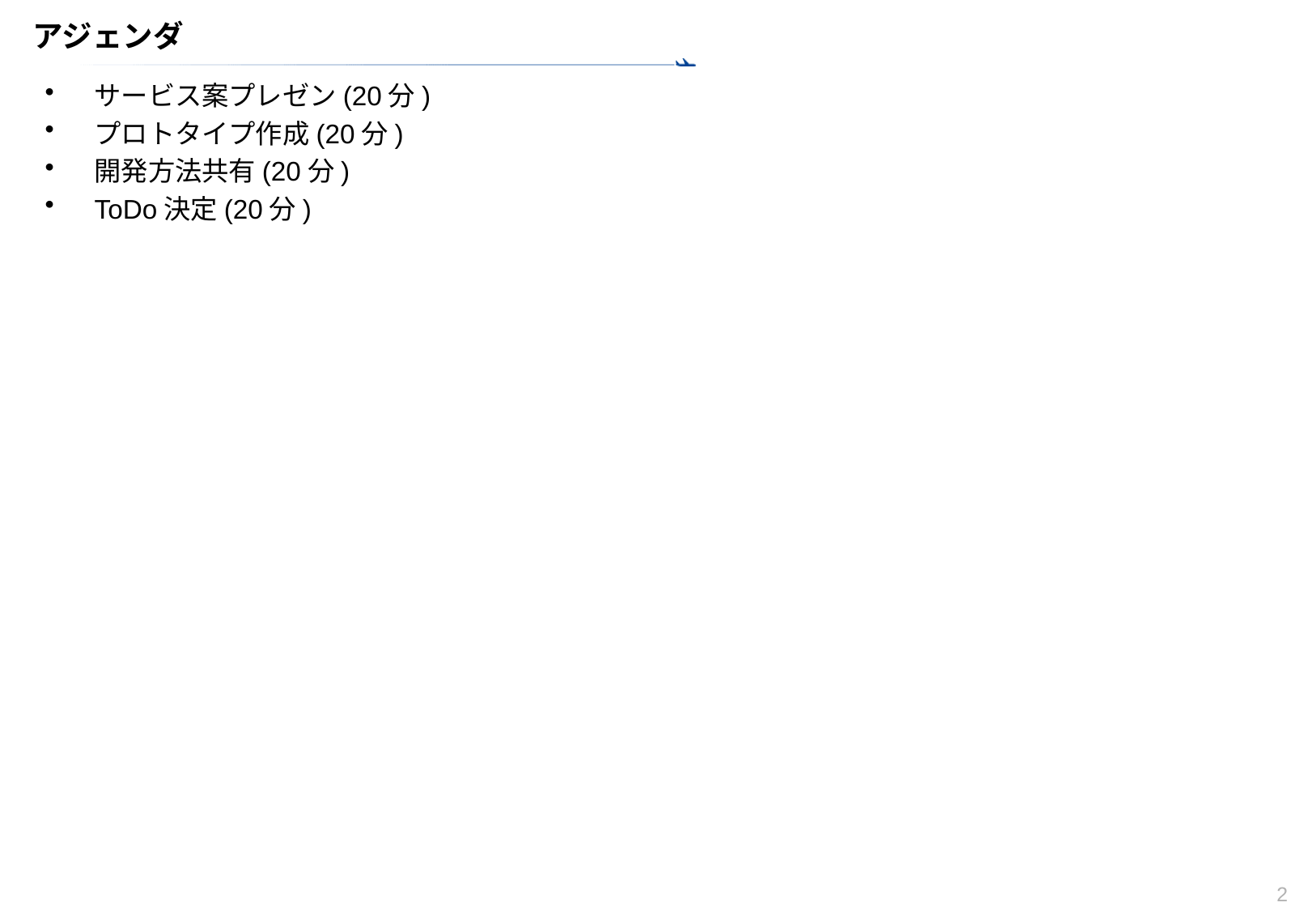

アジェンダ
サービス案プレゼン(20分)
プロトタイプ作成(20分)
開発方法共有(20分)
ToDo決定(20分)
2